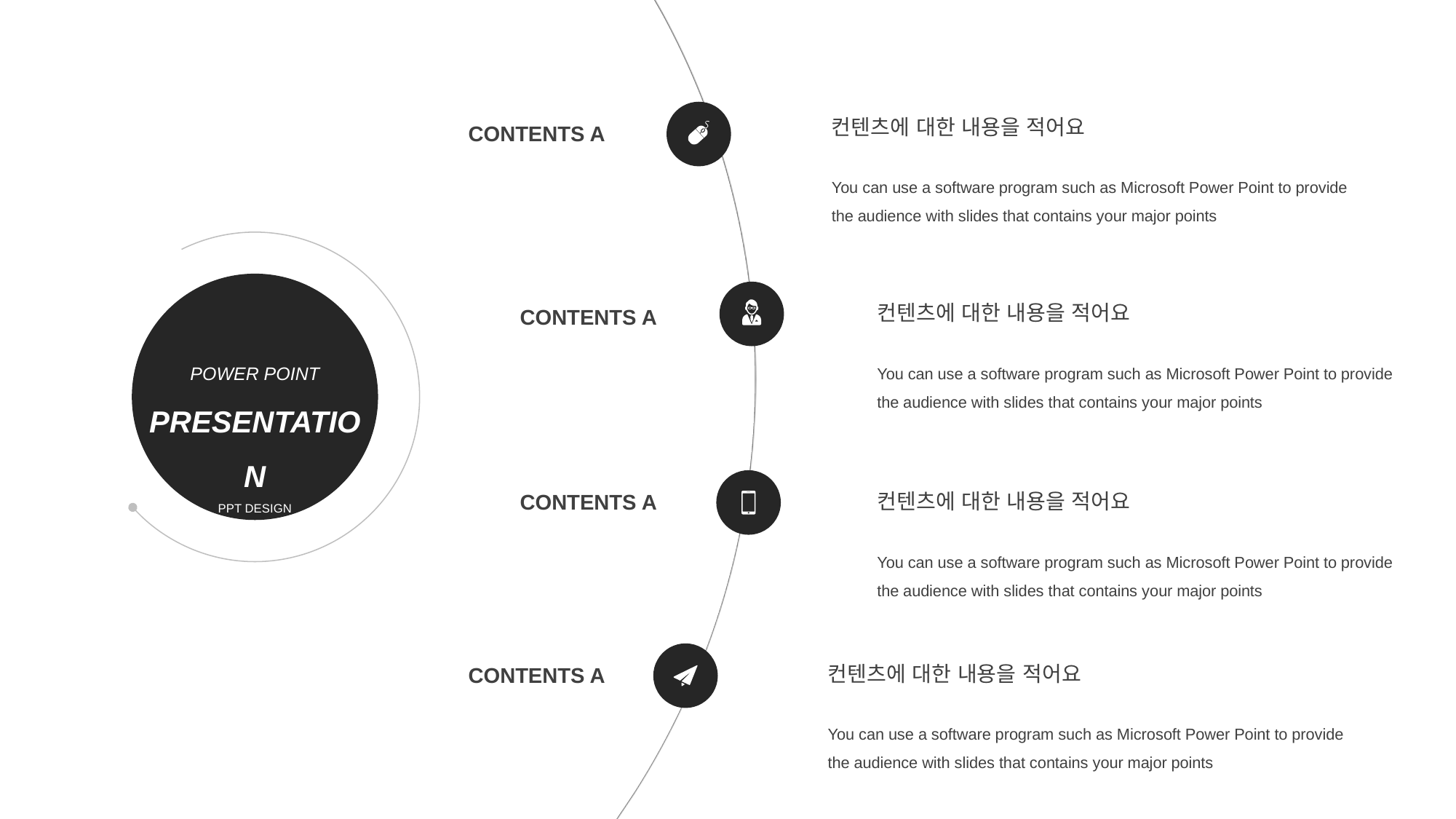

컨텐츠에 대한 내용을 적어요

You can use a software program such as Microsoft Power Point to provide the audience with slides that contains your major points

CONTENTS A

POWER POINT PRESENTATION
PPT DESIGN

컨텐츠에 대한 내용을 적어요

You can use a software program such as Microsoft Power Point to provide the audience with slides that contains your major points
CONTENTS A

컨텐츠에 대한 내용을 적어요

You can use a software program such as Microsoft Power Point to provide the audience with slides that contains your major points
CONTENTS A
컨텐츠에 대한 내용을 적어요

You can use a software program such as Microsoft Power Point to provide the audience with slides that contains your major points

CONTENTS A